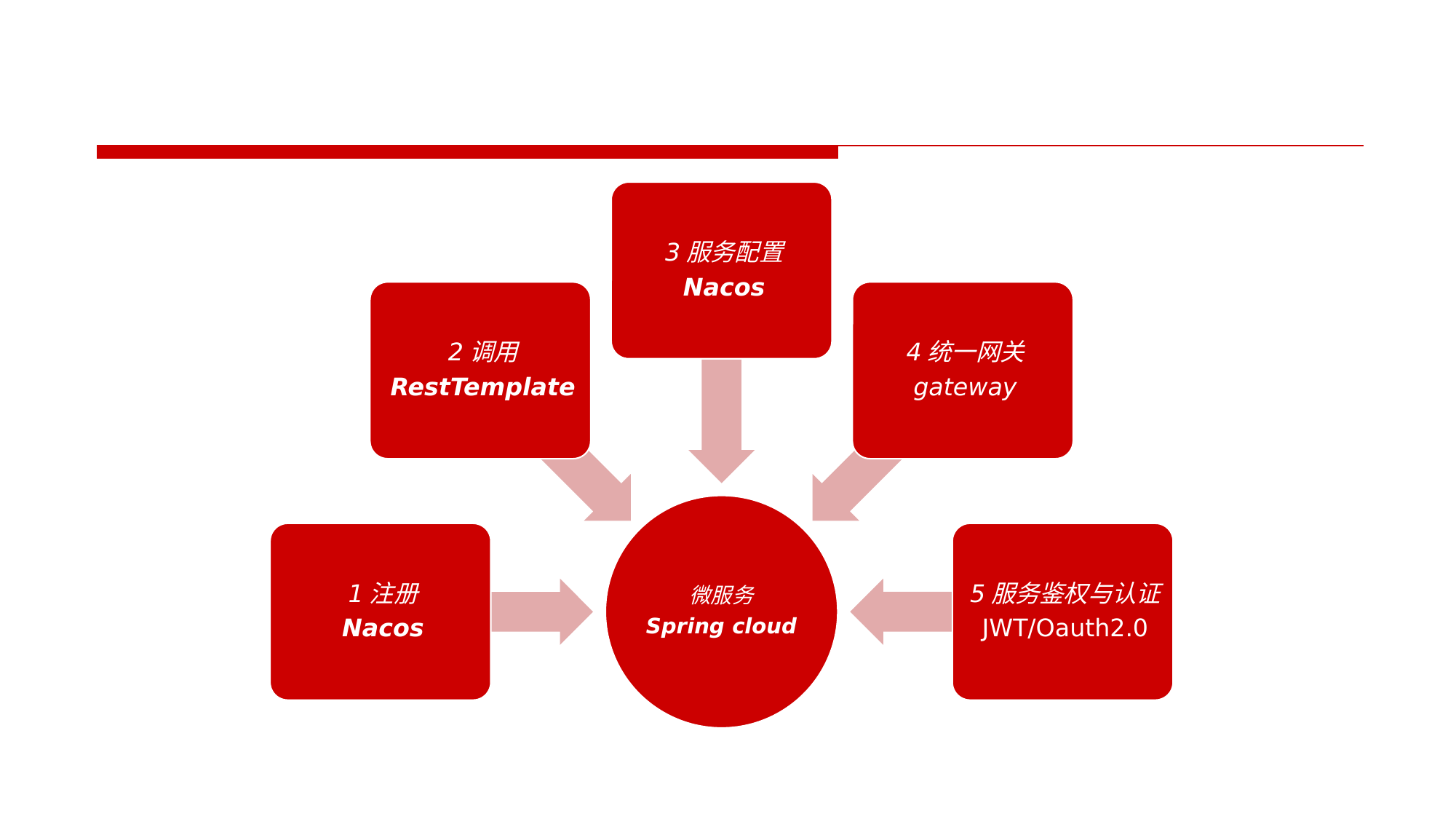

#
微服务
Spring cloud
1注册
Nacos
2调用
RestTemplate
3服务配置
Nacos
4统一网关
gateway
5服务鉴权与认证
JWT/Oauth2.0